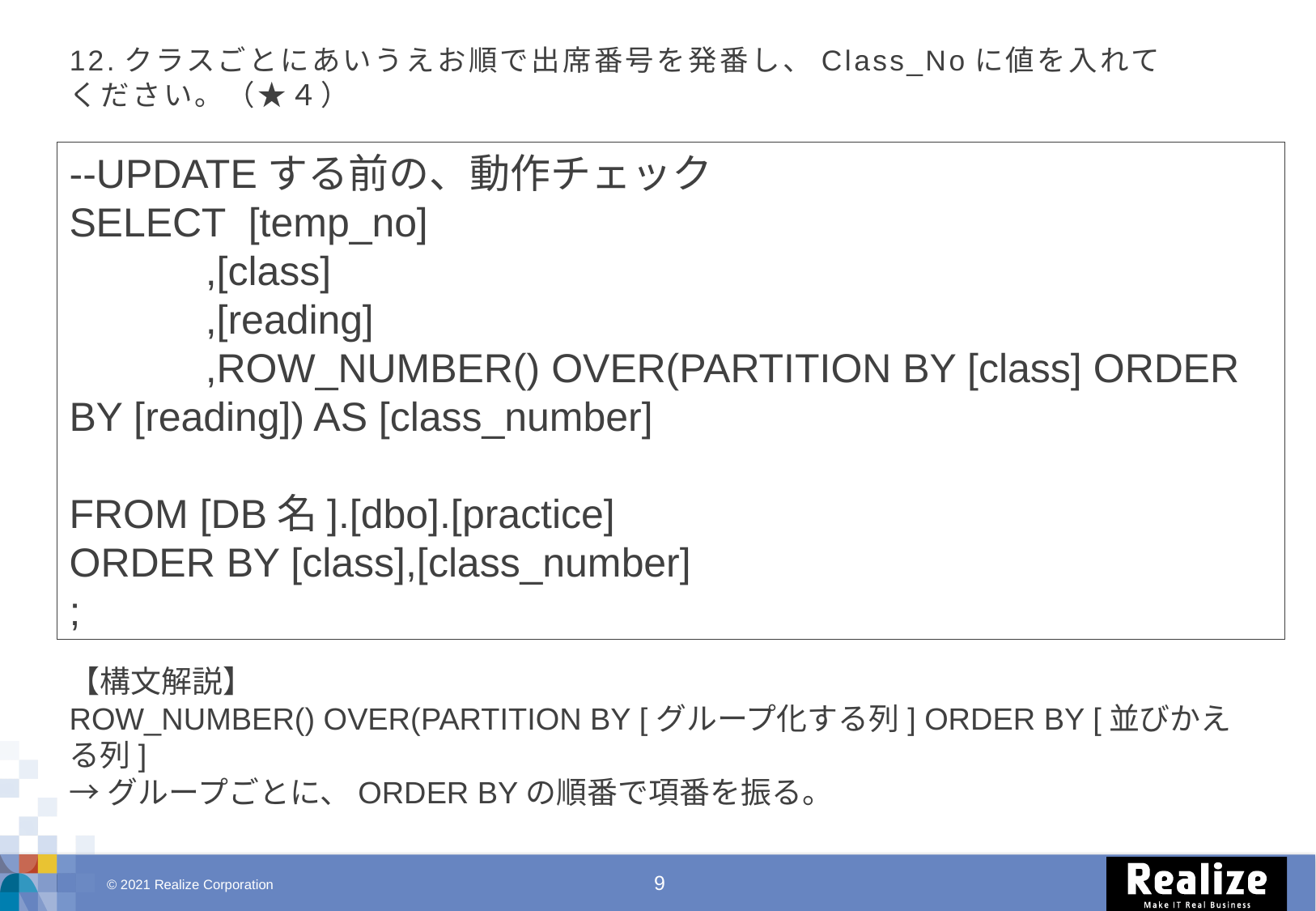

# 12.クラスごとにあいうえお順で出席番号を発番し、Class_Noに値を入れてください。（★４）
--UPDATEする前の、動作チェック
SELECT  [temp_no]
            ,[class]
            ,[reading]
            ,ROW_NUMBER() OVER(PARTITION BY [class] ORDER BY [reading]) AS [class_number]

FROM [DB名].[dbo].[practice]
ORDER BY [class],[class_number]
;
【構文解説】
ROW_NUMBER() OVER(PARTITION BY [グループ化する列] ORDER BY [並びかえる列]
→グループごとに、ORDER BYの順番で項番を振る。